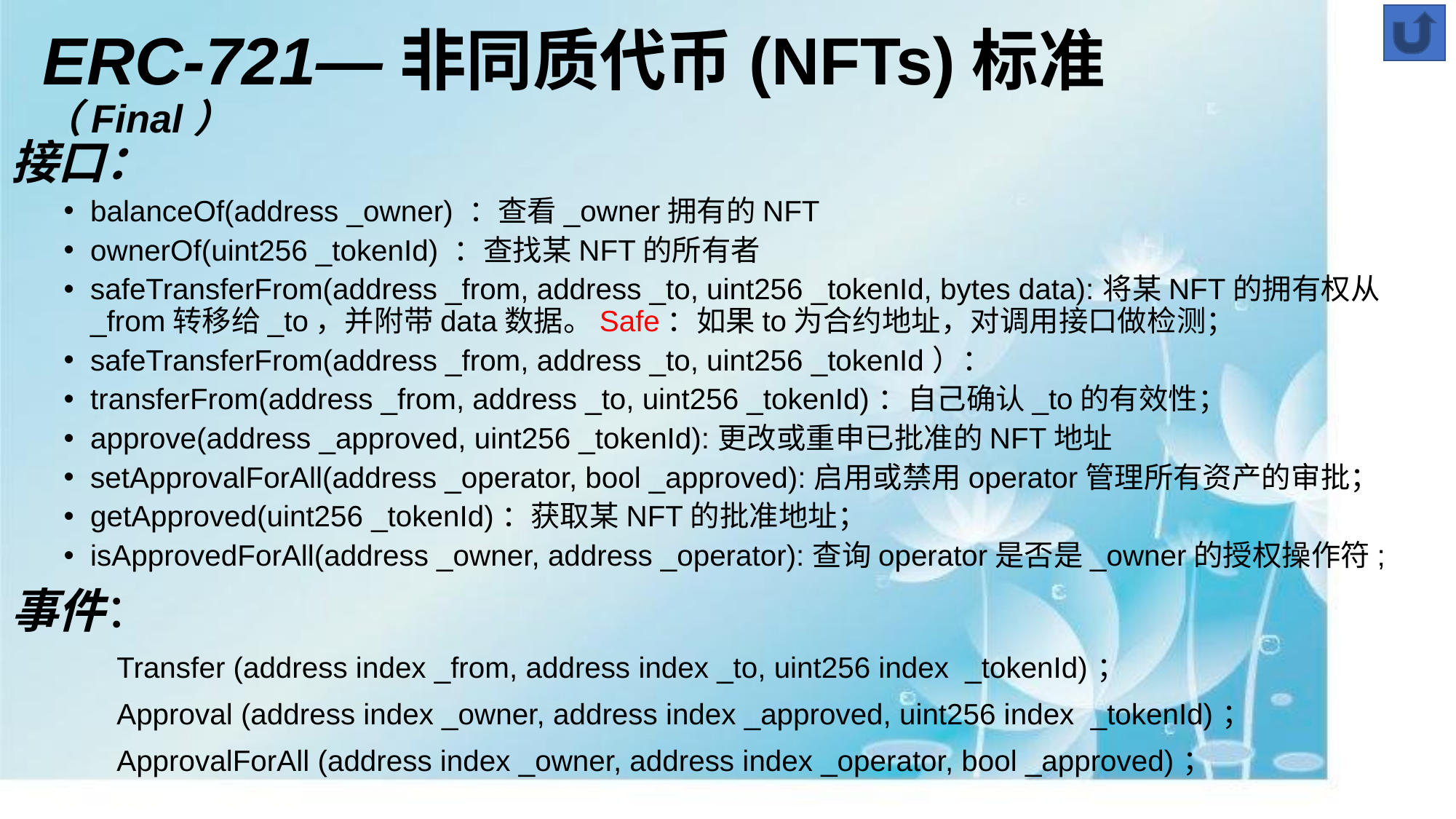

# ERC-721—非同质代币(NFTs)标准 （Final）

接口：
balanceOf(address _owner) ：查看_owner拥有的NFT
ownerOf(uint256 _tokenId) ：查找某NFT的所有者
safeTransferFrom(address _from, address _to, uint256 _tokenId, bytes data):将某NFT的拥有权从_from转移给_to，并附带data数据。Safe：如果to为合约地址，对调用接口做检测；
safeTransferFrom(address _from, address _to, uint256 _tokenId）：
transferFrom(address _from, address _to, uint256 _tokenId)：自己确认_to的有效性；
approve(address _approved, uint256 _tokenId):更改或重申已批准的NFT地址
setApprovalForAll(address _operator, bool _approved):启用或禁用operator管理所有资产的审批；
getApproved(uint256 _tokenId)：获取某NFT的批准地址；
isApprovedForAll(address _owner, address _operator):查询operator是否是_owner的授权操作符;
事件：
	Transfer (address index _from, address index _to, uint256 index  _tokenId)；
	Approval (address index _owner, address index _approved, uint256 index  _tokenId)；
	ApprovalForAll (address index _owner, address index _operator, bool _approved)；